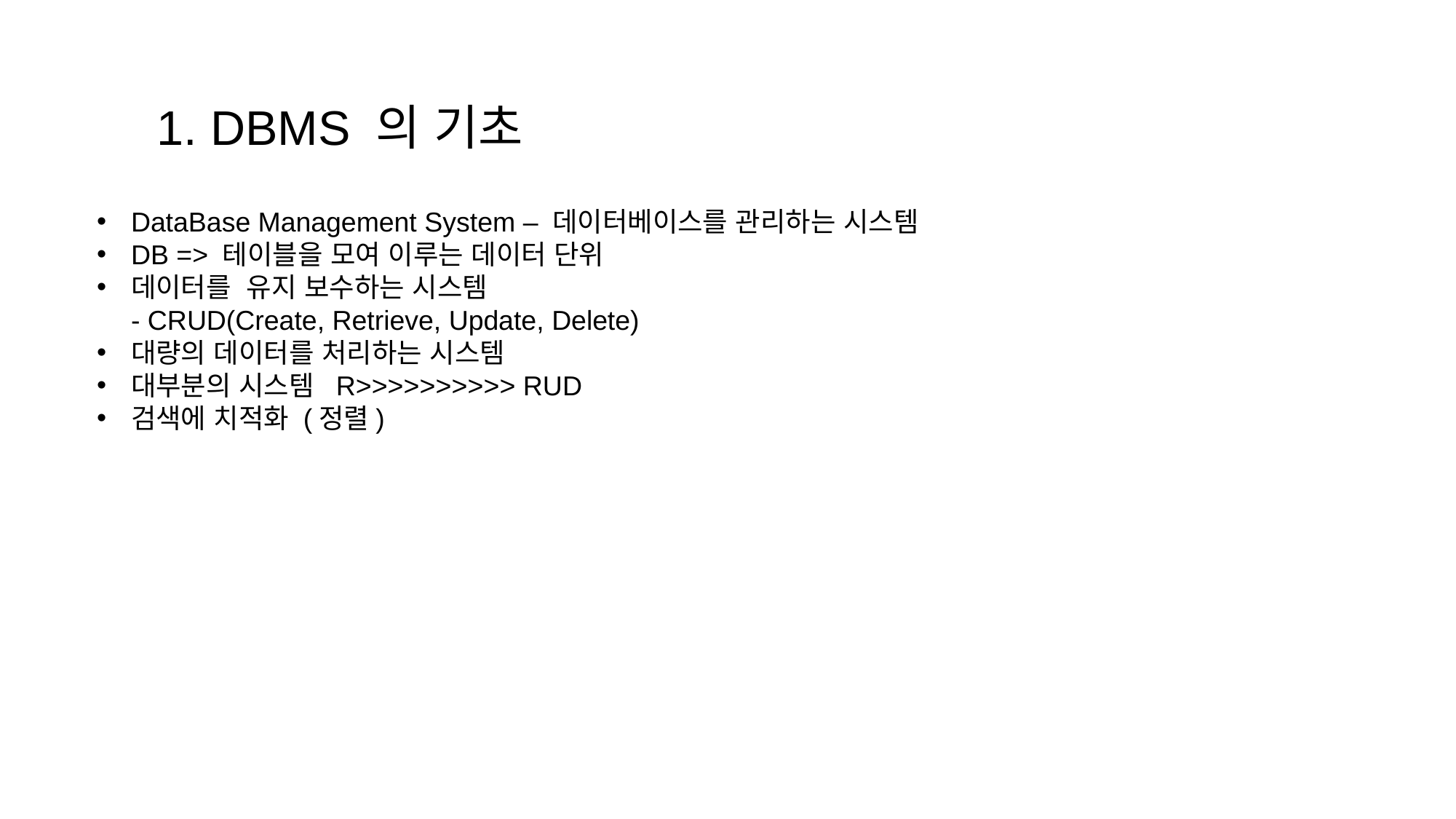

1. DBMS 의 기초
DataBase Management System – 데이터베이스를 관리하는 시스템
DB => 테이블을 모여 이루는 데이터 단위
데이터를  유지 보수하는 시스템
- CRUD(Create, Retrieve, Update, Delete)
대량의 데이터를 처리하는 시스템
대부분의 시스템  R>>>>>>>>>> RUD
검색에 치적화 (정렬)